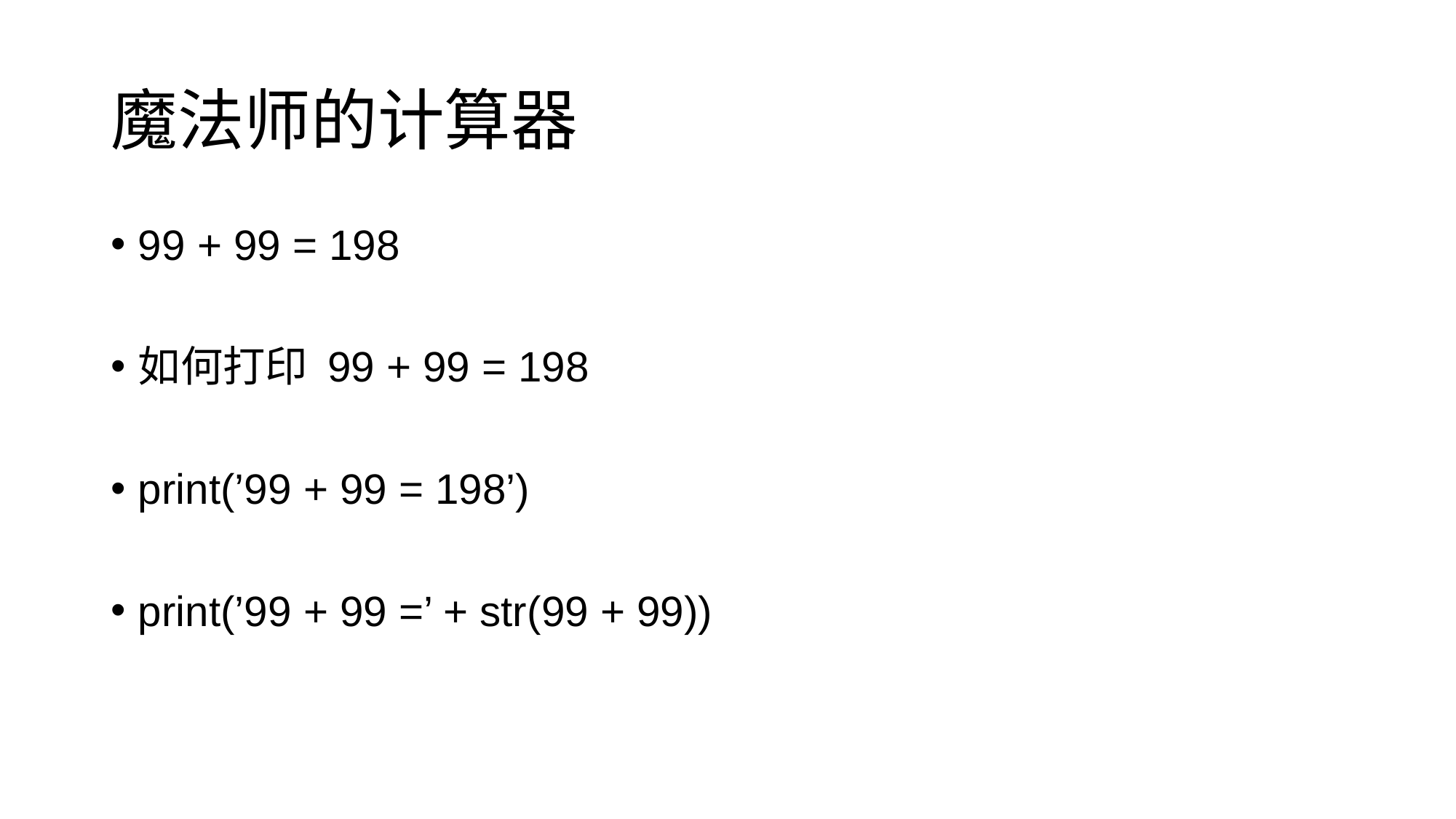

# 魔法师的计算器
99 + 99 = 198

如何打印 99 + 99 = 198

print(’99 + 99 = 198’)

print(’99 + 99 =’ + str(99 + 99))